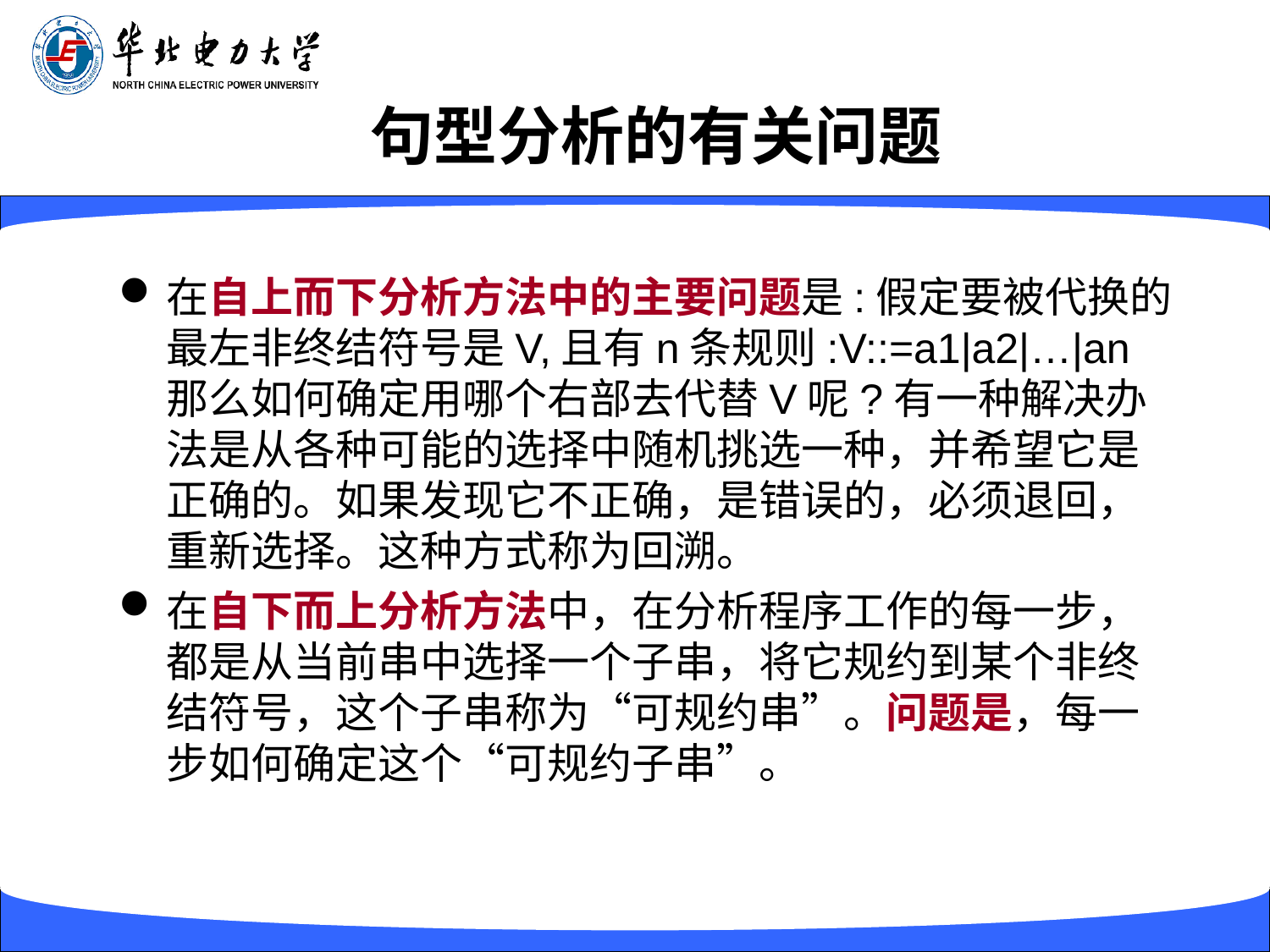

# 句型分析的有关问题
在自上而下分析方法中的主要问题是:假定要被代换的最左非终结符号是V,且有n条规则:V::=a1|a2|…|an那么如何确定用哪个右部去代替V呢?有一种解决办法是从各种可能的选择中随机挑选一种，并希望它是正确的。如果发现它不正确，是错误的，必须退回，重新选择。这种方式称为回溯。
在自下而上分析方法中，在分析程序工作的每一步，都是从当前串中选择一个子串，将它规约到某个非终结符号，这个子串称为“可规约串”。问题是，每一步如何确定这个“可规约子串”。